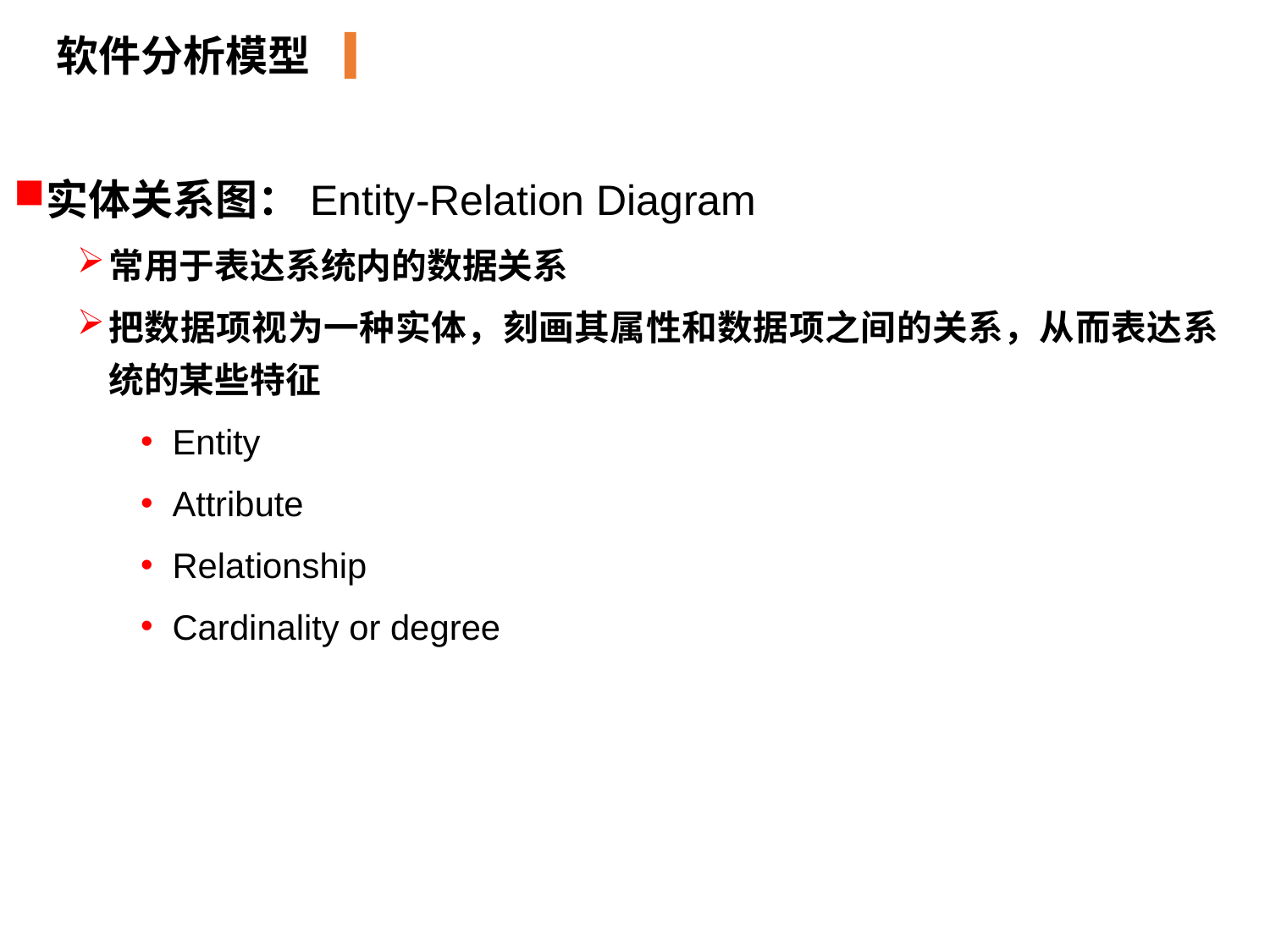

软件分析模型

实体关系图：Entity-Relation Diagram
常用于表达系统内的数据关系
把数据项视为一种实体，刻画其属性和数据项之间的关系，从而表达系统的某些特征
Entity
Attribute
Relationship
Cardinality or degree